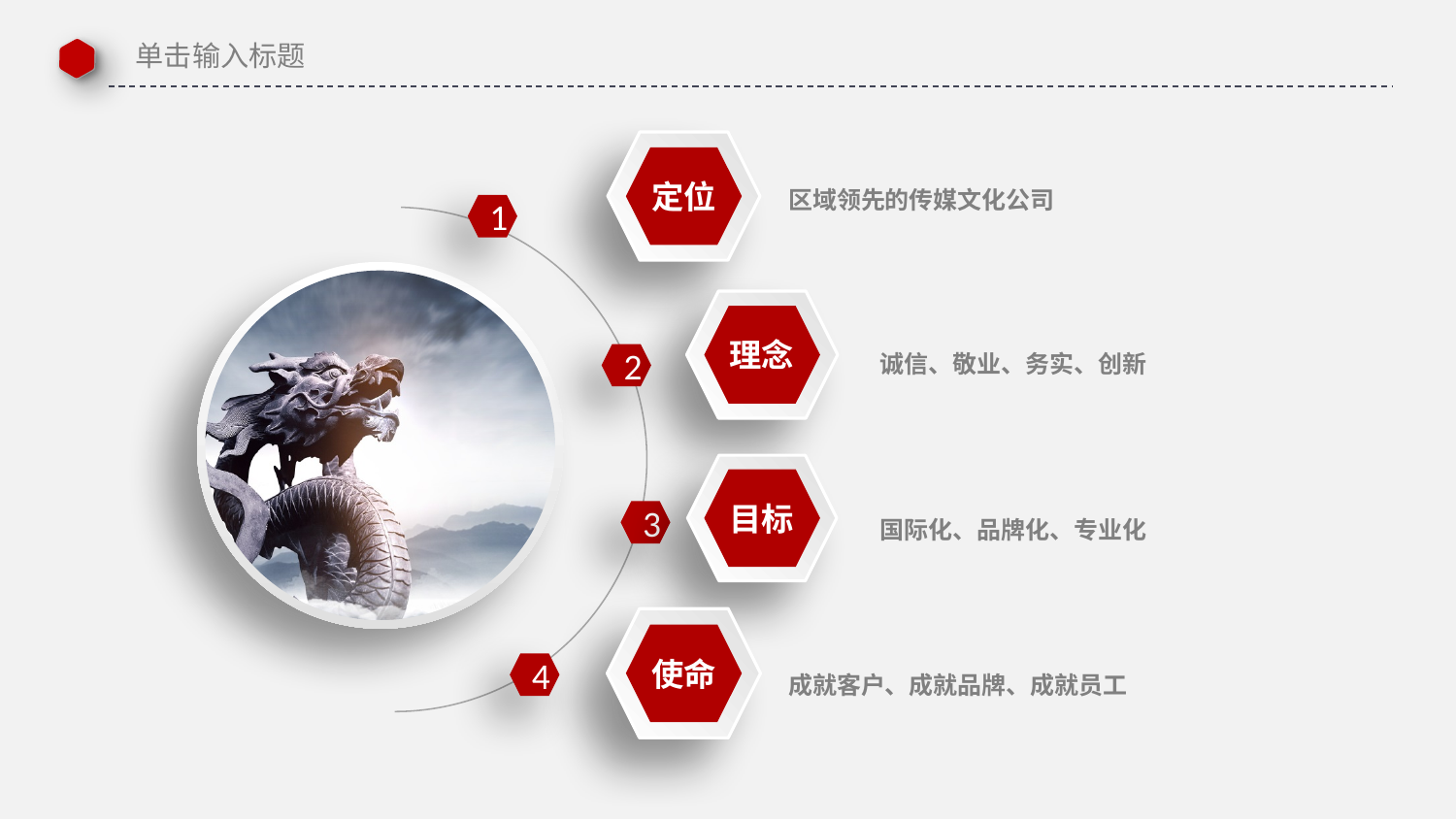

定位
区域领先的传媒文化公司
1

理念
诚信、敬业、务实、创新
2

目标
3
国际化、品牌化、专业化

使命
4
成就客户、成就品牌、成就员工